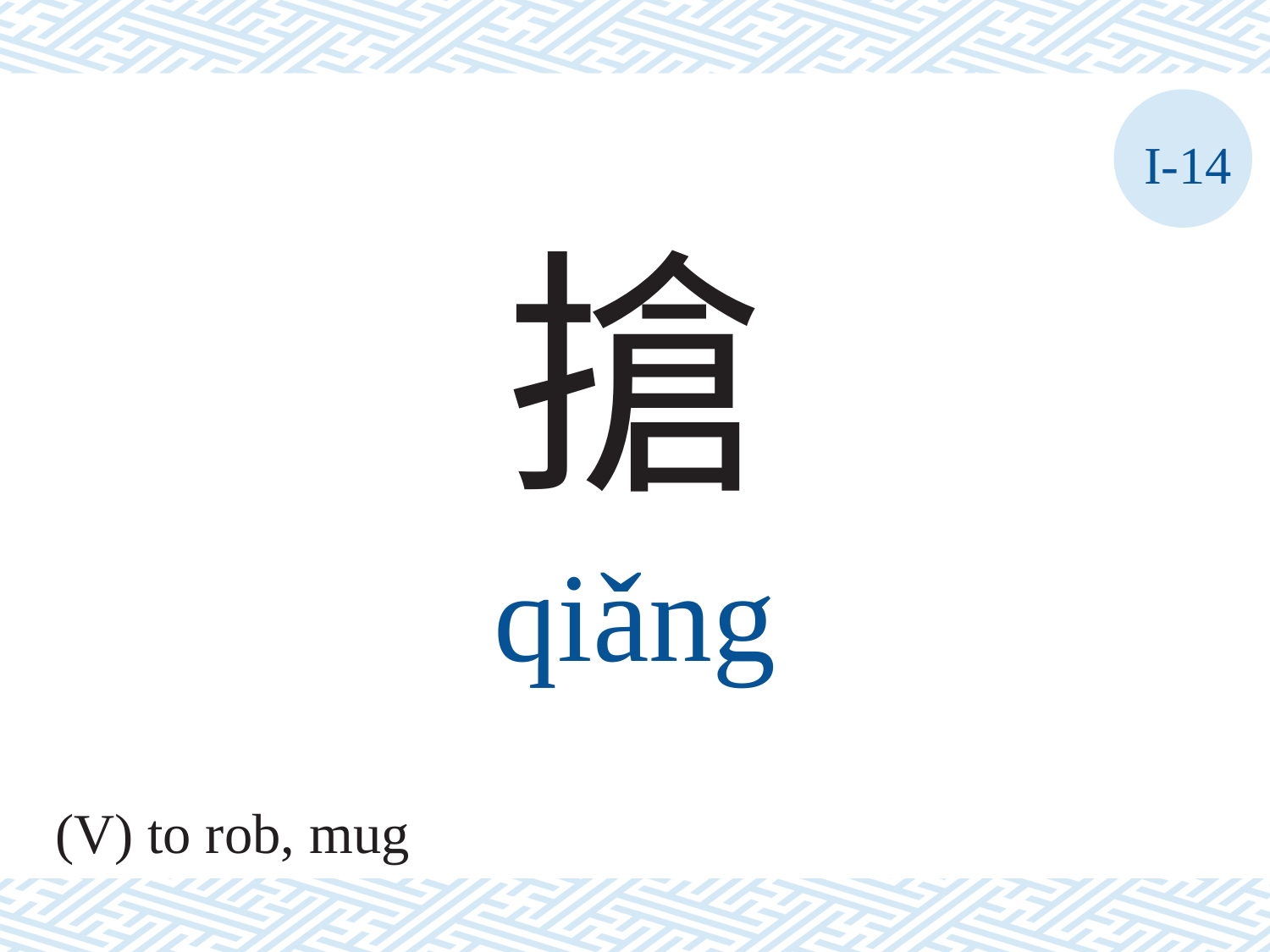

I-14
搶
qiǎng
(V) to rob, mug